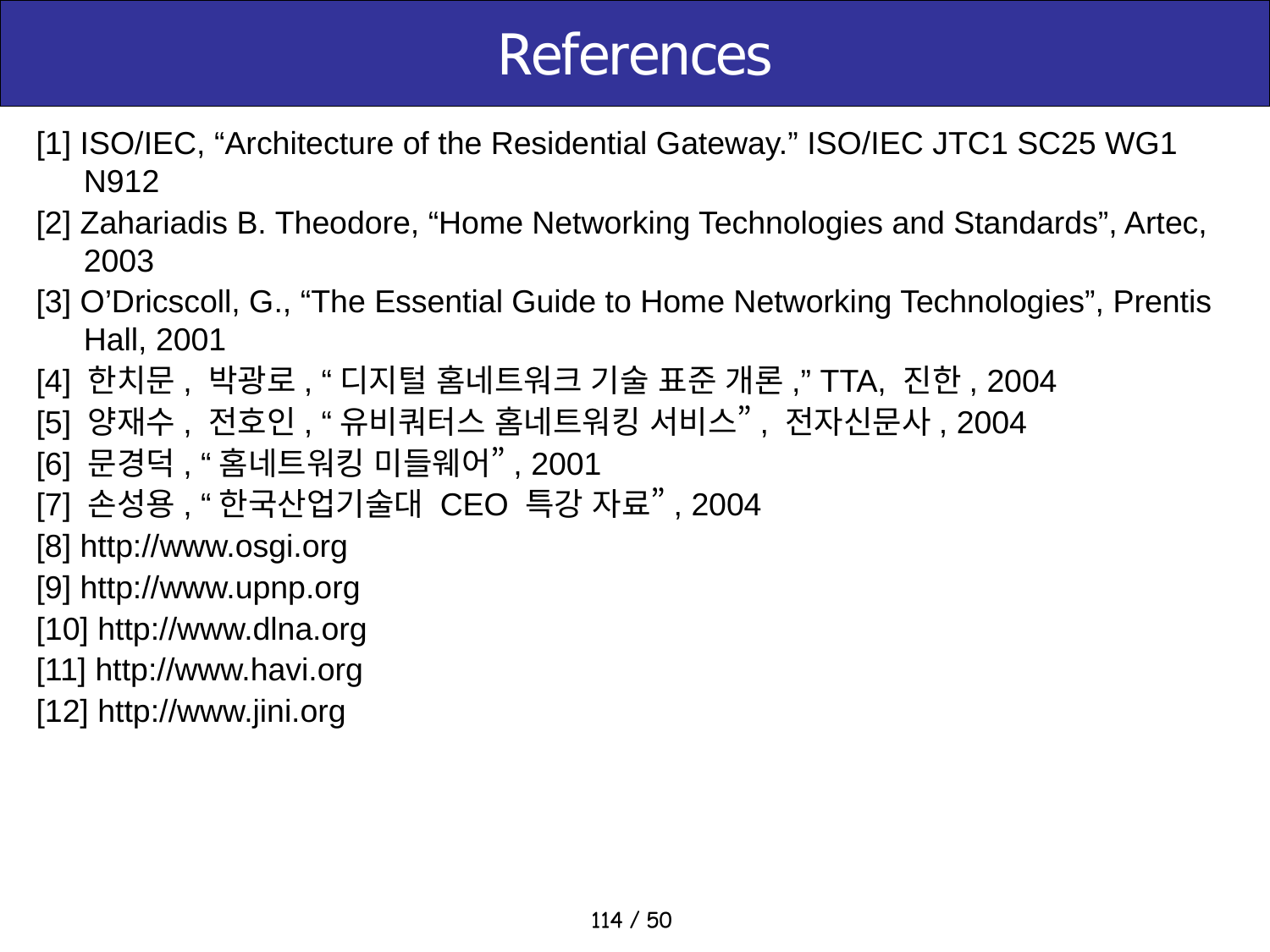

# References
[1] ISO/IEC, “Architecture of the Residential Gateway.” ISO/IEC JTC1 SC25 WG1 N912
[2] Zahariadis B. Theodore, “Home Networking Technologies and Standards”, Artec, 2003
[3] O’Dricscoll, G., “The Essential Guide to Home Networking Technologies”, Prentis Hall, 2001
[4] 한치문, 박광로, “디지털 홈네트워크 기술 표준 개론,” TTA, 진한, 2004
[5] 양재수, 전호인, “유비쿼터스 홈네트워킹 서비스”, 전자신문사, 2004
[6] 문경덕, “홈네트워킹 미들웨어”, 2001
[7] 손성용, “한국산업기술대 CEO 특강 자료”, 2004
[8] http://www.osgi.org
[9] http://www.upnp.org
[10] http://www.dlna.org
[11] http://www.havi.org
[12] http://www.jini.org

114 / 50